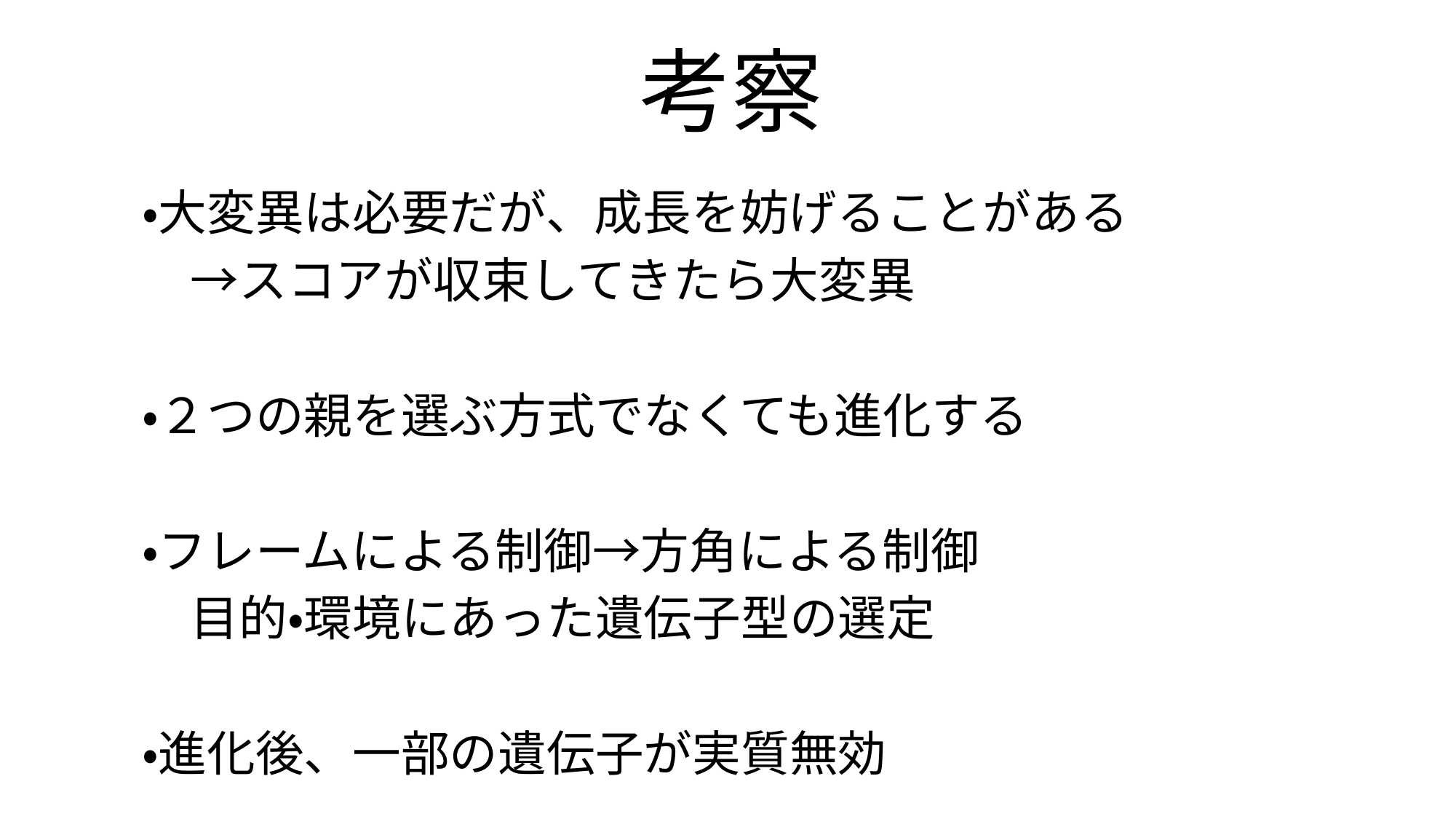

# 考察
・大変異は必要だが、成長を妨げることがある
　→スコアが収束してきたら大変異

・２つの親を選ぶ方式でなくても進化する

・フレームによる制御→方角による制御
　目的・環境にあった遺伝子型の選定

・進化後、一部の遺伝子が実質無効